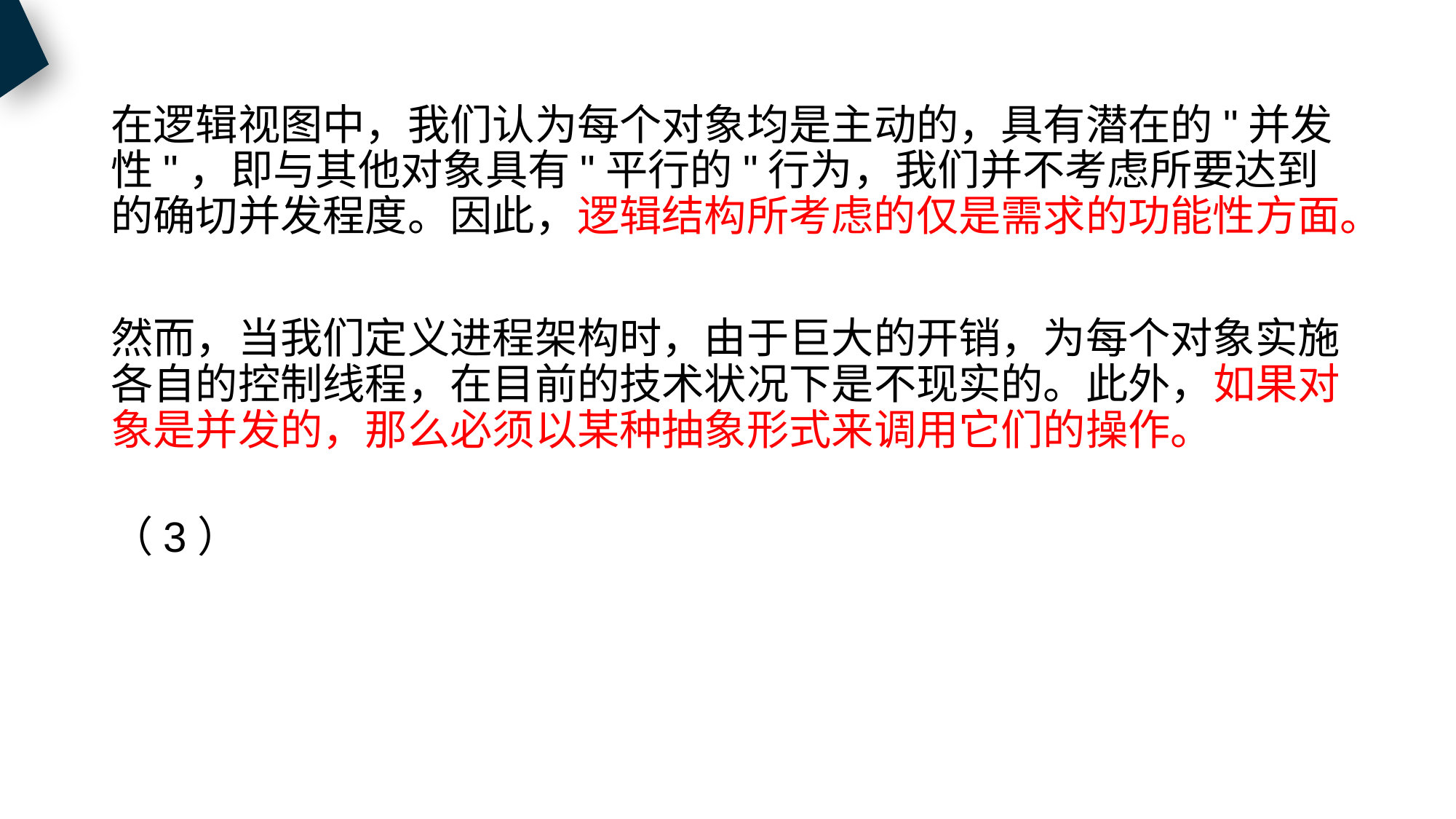

在逻辑视图中，我们认为每个对象均是主动的，具有潜在的"并发性"，即与其他对象具有"平行的"行为，我们并不考虑所要达到的确切并发程度。因此，逻辑结构所考虑的仅是需求的功能性方面。

然而，当我们定义进程架构时，由于巨大的开销，为每个对象实施各自的控制线程，在目前的技术状况下是不现实的。此外，如果对象是并发的，那么必须以某种抽象形式来调用它们的操作。
										   （3）